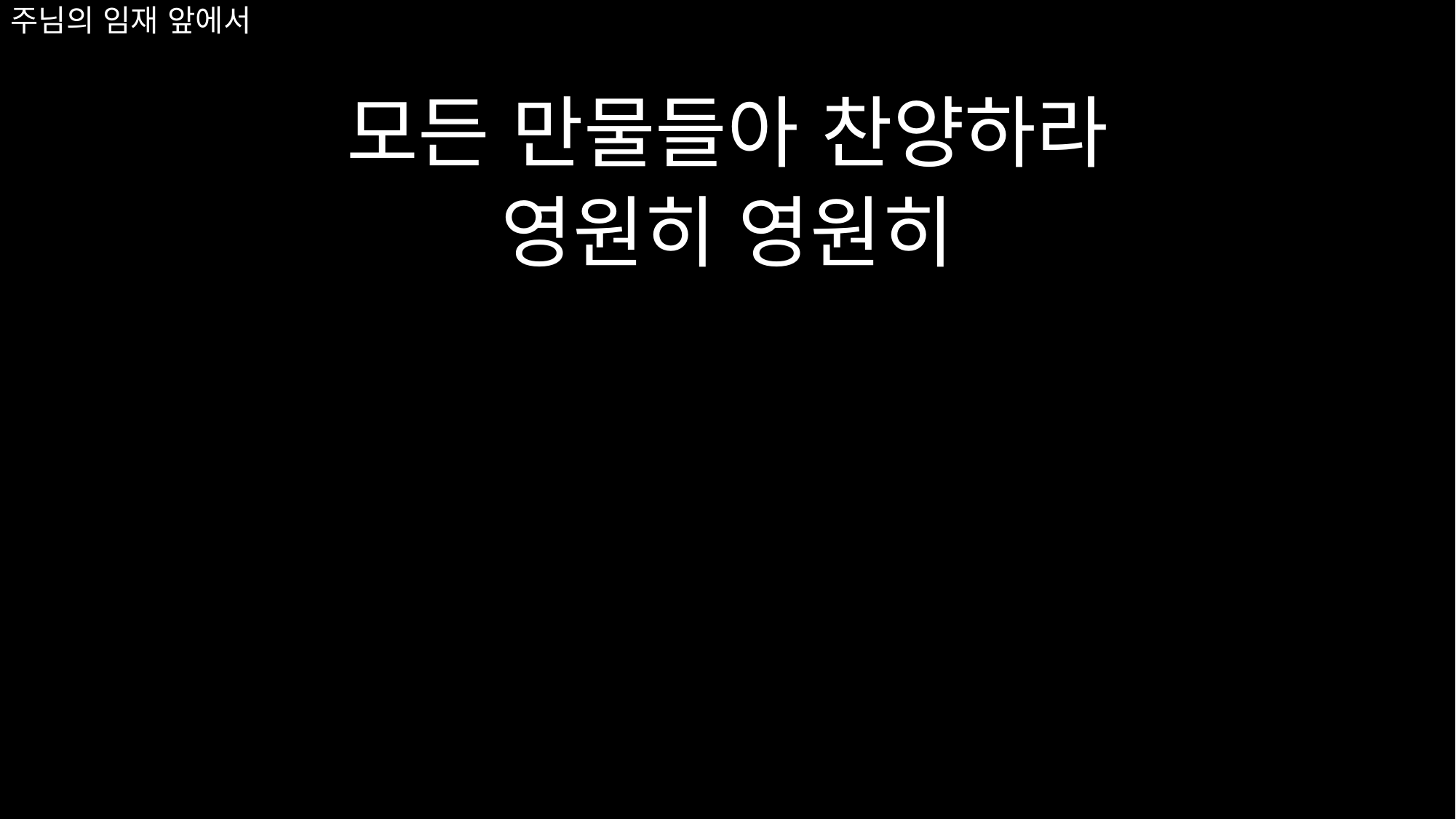

# 주님의 임재 앞에서
모든 만물들아 찬양하라
영원히 영원히